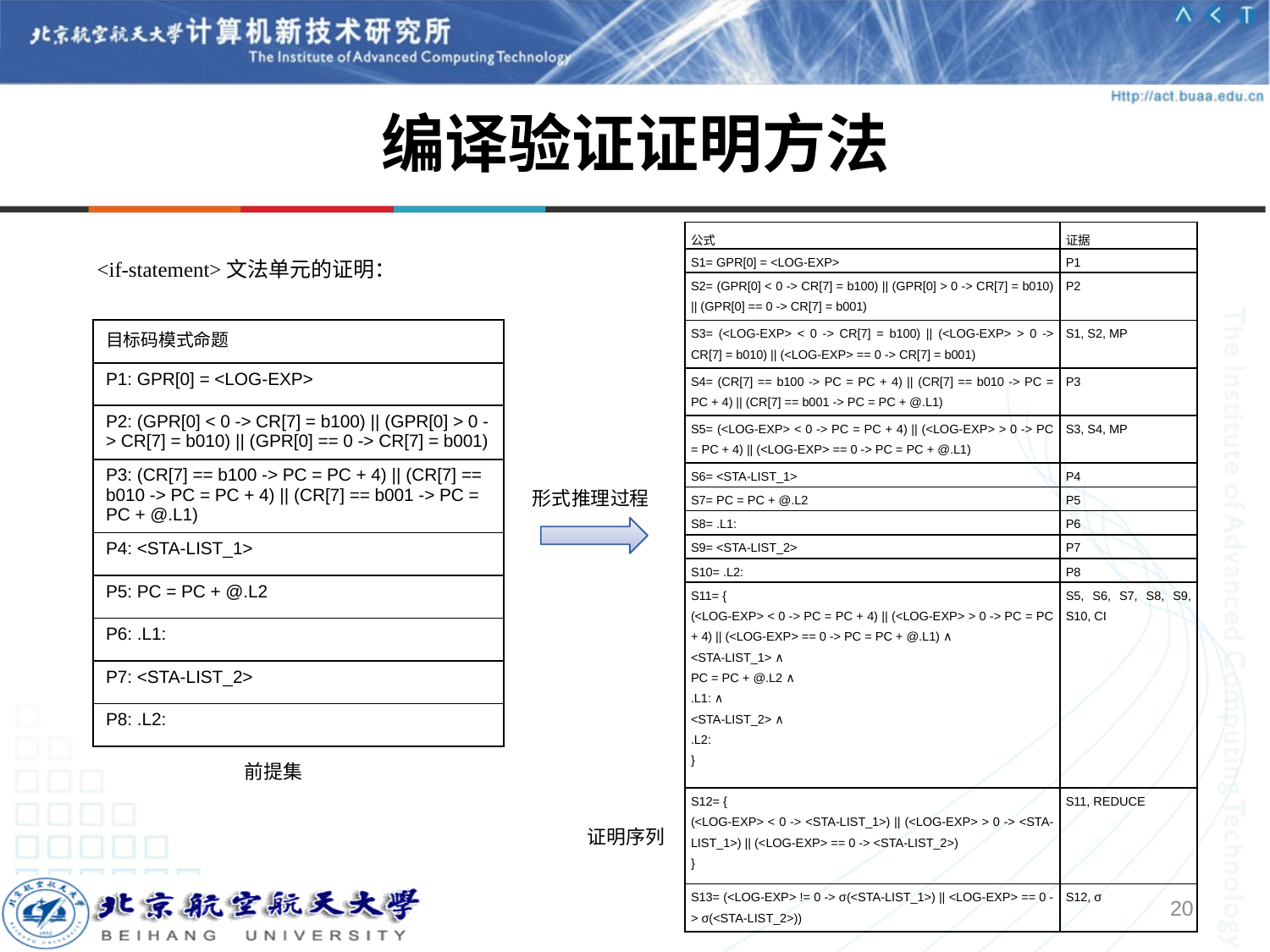

# 编译验证证明方法
| 公式 | 证据 |
| --- | --- |
| S1= GPR[0] = <LOG-EXP> | P1 |
| S2= (GPR[0] < 0 -> CR[7] = b100) || (GPR[0] > 0 -> CR[7] = b010) || (GPR[0] == 0 -> CR[7] = b001) | P2 |
| S3= (<LOG-EXP> < 0 -> CR[7] = b100) || (<LOG-EXP> > 0 -> CR[7] = b010) || (<LOG-EXP> == 0 -> CR[7] = b001) | S1, S2, MP |
| S4= (CR[7] == b100 -> PC = PC + 4) || (CR[7] == b010 -> PC = PC + 4) || (CR[7] == b001 -> PC = PC + @.L1) | P3 |
| S5= (<LOG-EXP> < 0 -> PC = PC + 4) || (<LOG-EXP> > 0 -> PC = PC + 4) || (<LOG-EXP> == 0 -> PC = PC + @.L1) | S3, S4, MP |
| S6= <STA-LIST\_1> | P4 |
| S7= PC = PC + @.L2 | P5 |
| S8= .L1: | P6 |
| S9= <STA-LIST\_2> | P7 |
| S10= .L2: | P8 |
| S11= { (<LOG-EXP> < 0 -> PC = PC + 4) || (<LOG-EXP> > 0 -> PC = PC + 4) || (<LOG-EXP> == 0 -> PC = PC + @.L1) ∧ <STA-LIST\_1> ∧ PC = PC + @.L2 ∧ .L1: ∧ <STA-LIST\_2> ∧ .L2: } | S5, S6, S7, S8, S9, S10, CI |
| S12= { (<LOG-EXP> < 0 -> <STA-LIST\_1>) || (<LOG-EXP> > 0 -> <STA-LIST\_1>) || (<LOG-EXP> == 0 -> <STA-LIST\_2>) } | S11, REDUCE |
| S13= (<LOG-EXP> != 0 -> σ(<STA-LIST\_1>) || <LOG-EXP> == 0 -> σ(<STA-LIST\_2>)) | S12, σ |

<if-statement>文法单元的证明：
| 目标码模式命题 |
| --- |
| P1: GPR[0] = <LOG-EXP> |
| P2: (GPR[0] < 0 -> CR[7] = b100) || (GPR[0] > 0 -> CR[7] = b010) || (GPR[0] == 0 -> CR[7] = b001) |
| P3: (CR[7] == b100 -> PC = PC + 4) || (CR[7] == b010 -> PC = PC + 4) || (CR[7] == b001 -> PC = PC + @.L1) |
| P4: <STA-LIST\_1> |
| P5: PC = PC + @.L2 |
| P6: .L1: |
| P7: <STA-LIST\_2> |
| P8: .L2: |
形式推理过程

前提集
证明序列
20